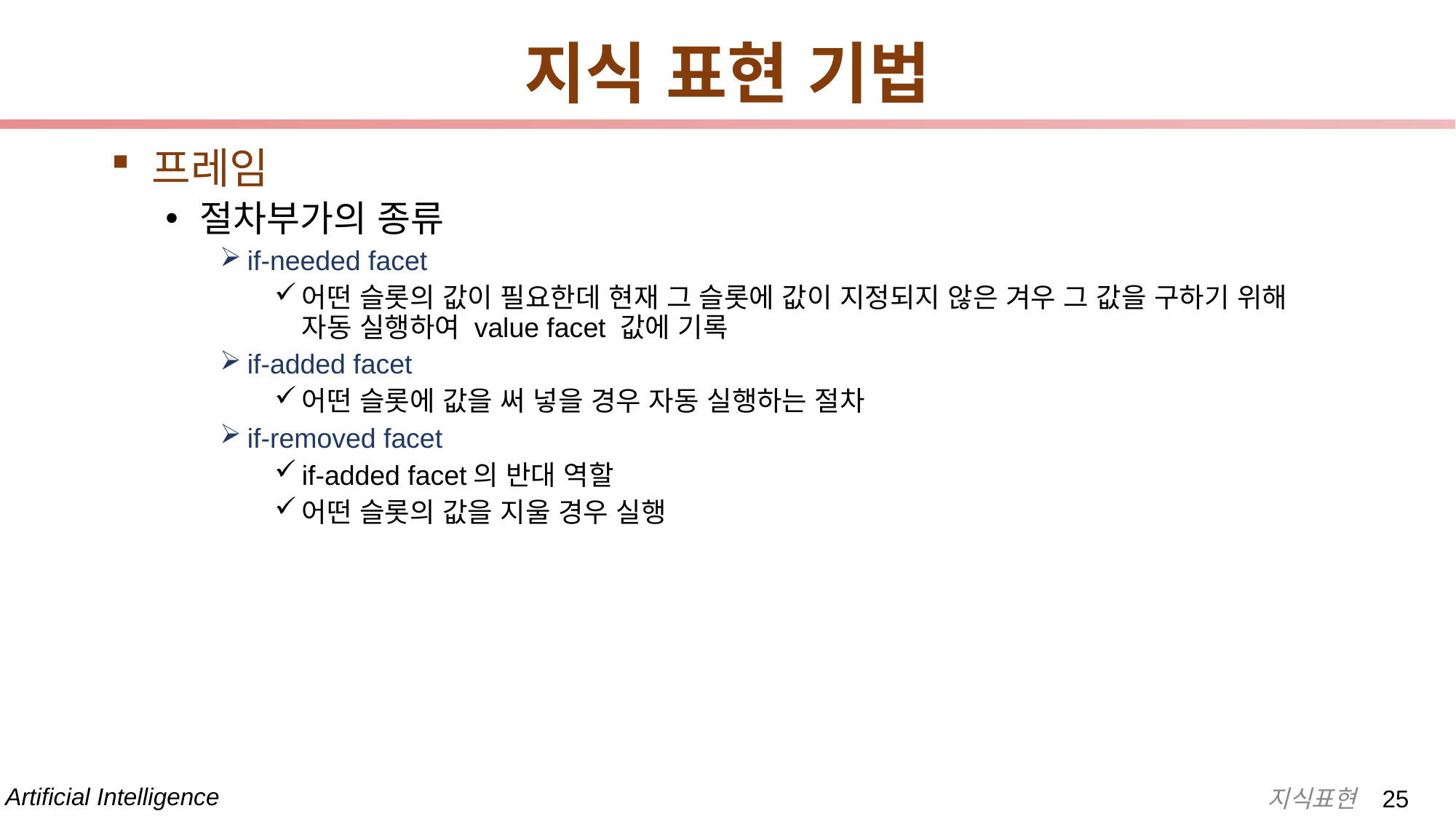

# 지식 표현 기법
프레임
절차부가의 종류
if-needed facet
어떤 슬롯의 값이 필요한데 현재 그 슬롯에 값이 지정되지 않은 겨우 그 값을 구하기 위해 자동 실행하여 value facet 값에 기록
if-added facet
어떤 슬롯에 값을 써 넣을 경우 자동 실행하는 절차
if-removed facet
if-added facet의 반대 역할
어떤 슬롯의 값을 지울 경우 실행